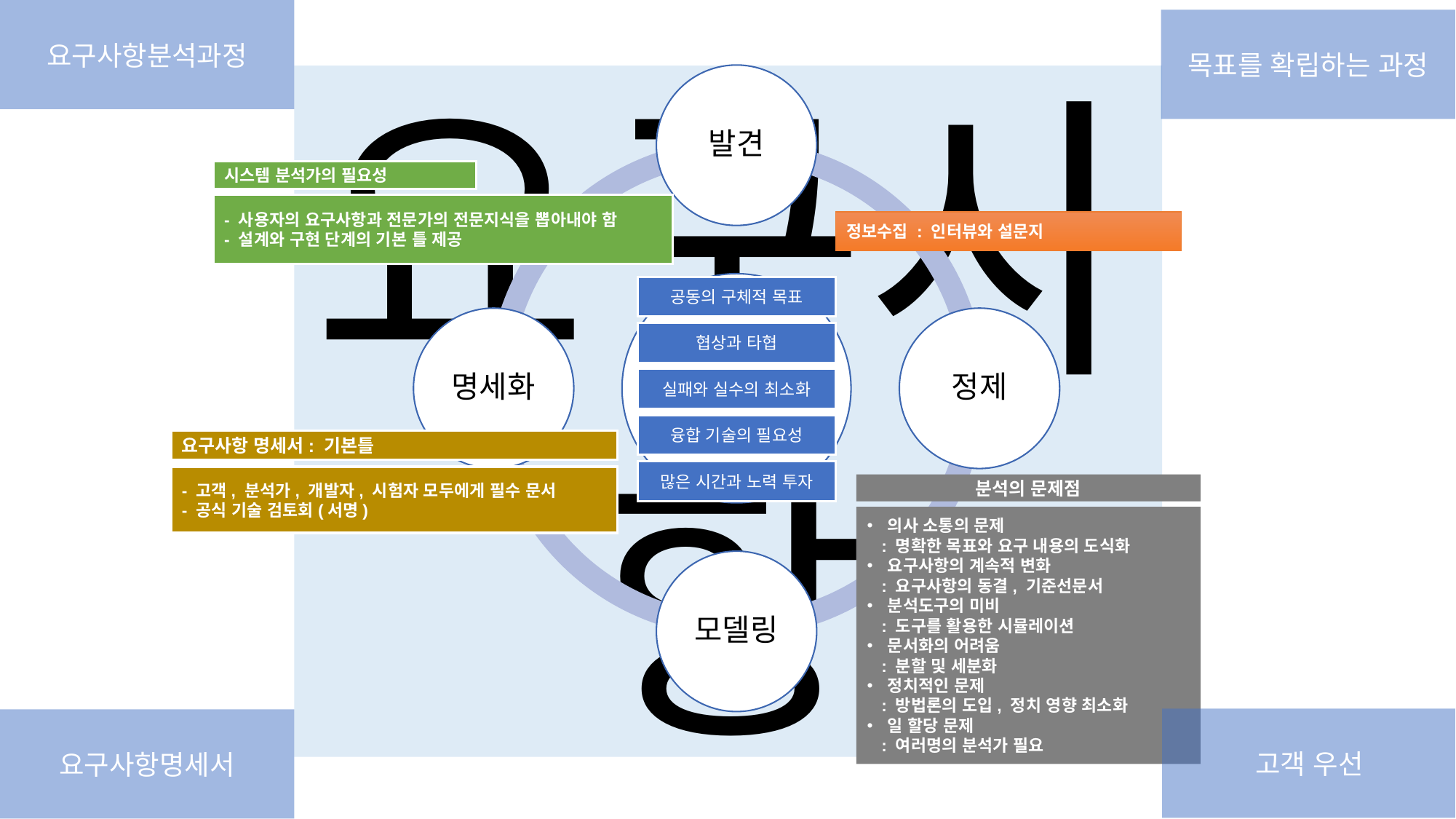

요구사항분석과정
목표를 확립하는 과정

발견
정제
모델링
명세화
요구사항
시스템 분석가의 필요성
- 사용자의 요구사항과 전문가의 전문지식을 뽑아내야 함
- 설계와 구현 단계의 기본 틀 제공
정보수집 : 인터뷰와 설문지
공동의 구체적 목표
협상과 타협
실패와 실수의 최소화
융합 기술의 필요성
요구사항 명세서: 기본틀
많은 시간과 노력 투자
- 고객, 분석가, 개발자, 시험자 모두에게 필수 문서
- 공식 기술 검토회(서명)
분석의 문제점
의사 소통의 문제
   : 명확한 목표와 요구 내용의 도식화
요구사항의 계속적 변화
   : 요구사항의 동결, 기준선문서
분석도구의 미비
   : 도구를 활용한 시뮬레이션
문서화의 어려움
   : 분할 및 세분화
정치적인 문제
   : 방법론의 도입, 정치 영향 최소화
일 할당 문제
   : 여러명의 분석가 필요
고객 우선
요구사항명세서